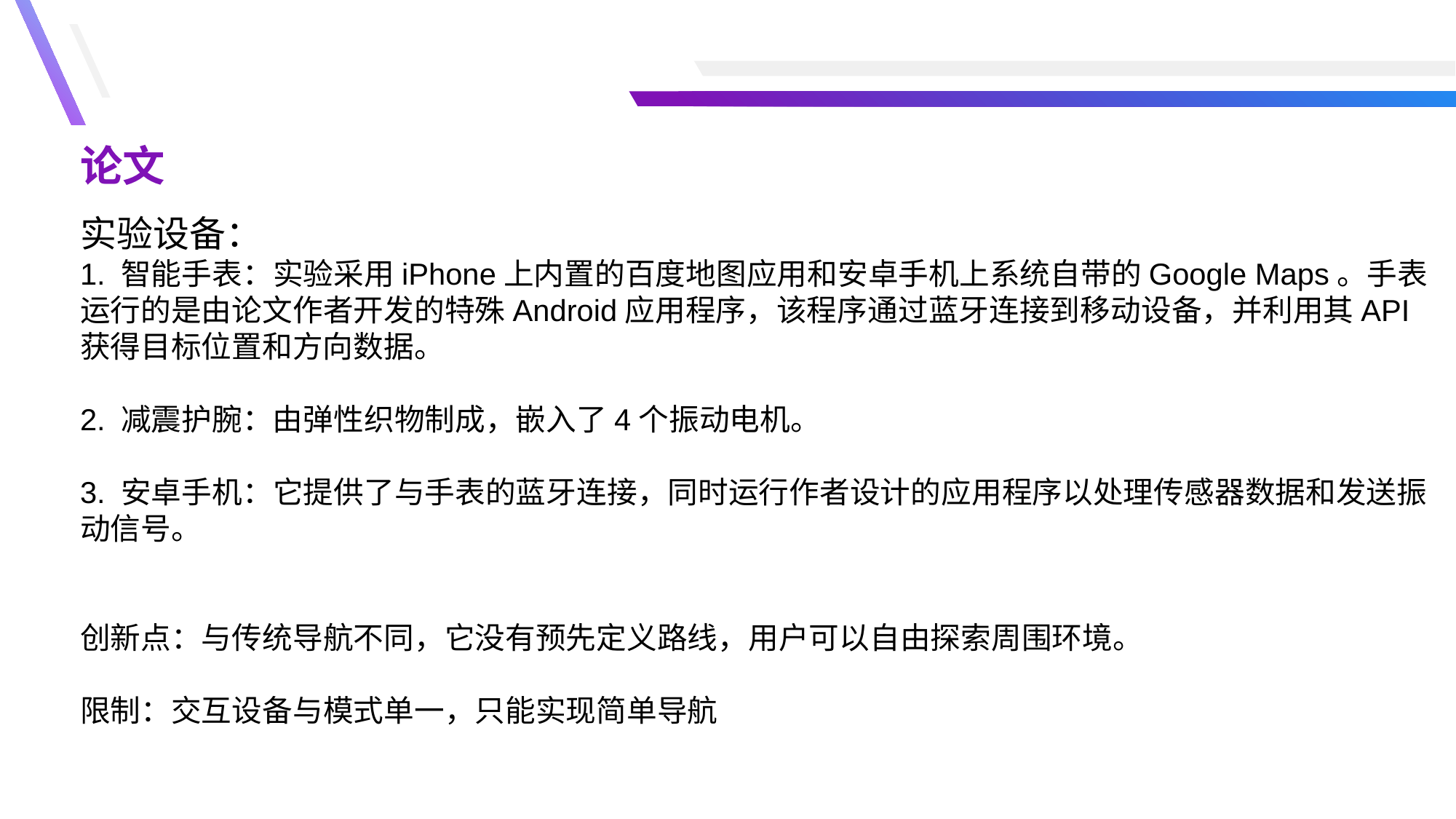

论文
实验设备：
1. 智能手表：实验采用iPhone上内置的百度地图应用和安卓手机上系统自带的Google Maps。手表运行的是由论文作者开发的特殊Android应用程序，该程序通过蓝牙连接到移动设备，并利用其API获得目标位置和方向数据。

2. 减震护腕：由弹性织物制成，嵌入了4个振动电机。

3. 安卓手机：它提供了与手表的蓝牙连接，同时运行作者设计的应用程序以处理传感器数据和发送振动信号。

创新点：与传统导航不同，它没有预先定义路线，用户可以自由探索周围环境。

限制：交互设备与模式单一，只能实现简单导航